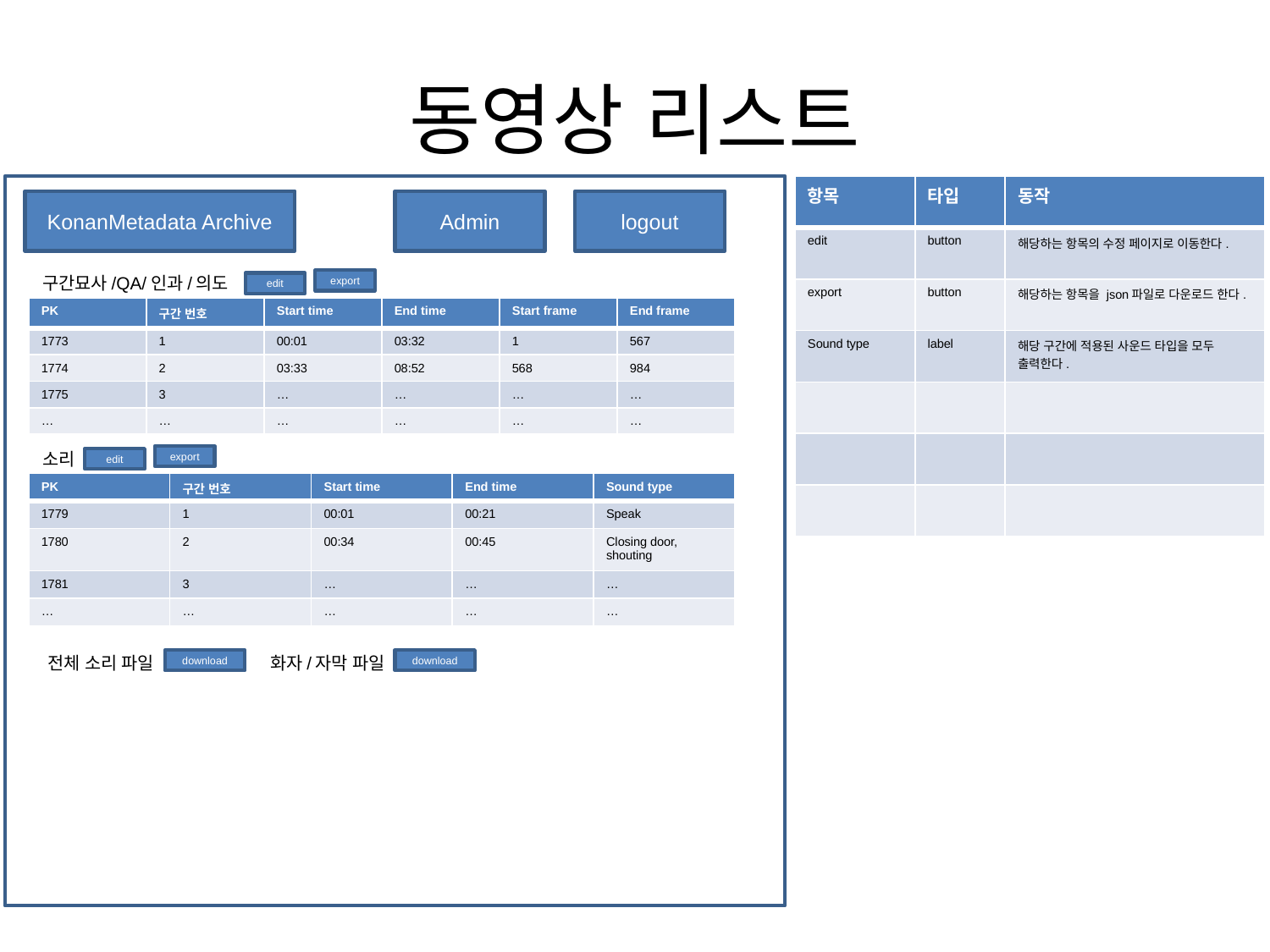

# 동영상 리스트

| 항목 | 타입 | 동작 |
| --- | --- | --- |
| edit | button | 해당하는 항목의 수정 페이지로 이동한다. |
| export | button | 해당하는 항목을 json파일로 다운로드 한다. |
| Sound type | label | 해당 구간에 적용된 사운드 타입을 모두 출력한다. |
|  |  |  |
|  |  |  |
|  |  |  |
KonanMetadata Archive
Admin
logout
구간묘사/QA/인과/의도
export
edit
| PK | 구간 번호 | Start time | End time | Start frame | End frame |
| --- | --- | --- | --- | --- | --- |
| 1773 | 1 | 00:01 | 03:32 | 1 | 567 |
| 1774 | 2 | 03:33 | 08:52 | 568 | 984 |
| 1775 | 3 | … | … | … | … |
| … | … | … | … | … | … |
소리
export
edit
| PK | 구간 번호 | Start time | End time | Sound type |
| --- | --- | --- | --- | --- |
| 1779 | 1 | 00:01 | 00:21 | Speak |
| 1780 | 2 | 00:34 | 00:45 | Closing door, shouting |
| 1781 | 3 | … | … | … |
| … | … | … | … | … |
전체 소리 파일
화자/자막 파일
download
download